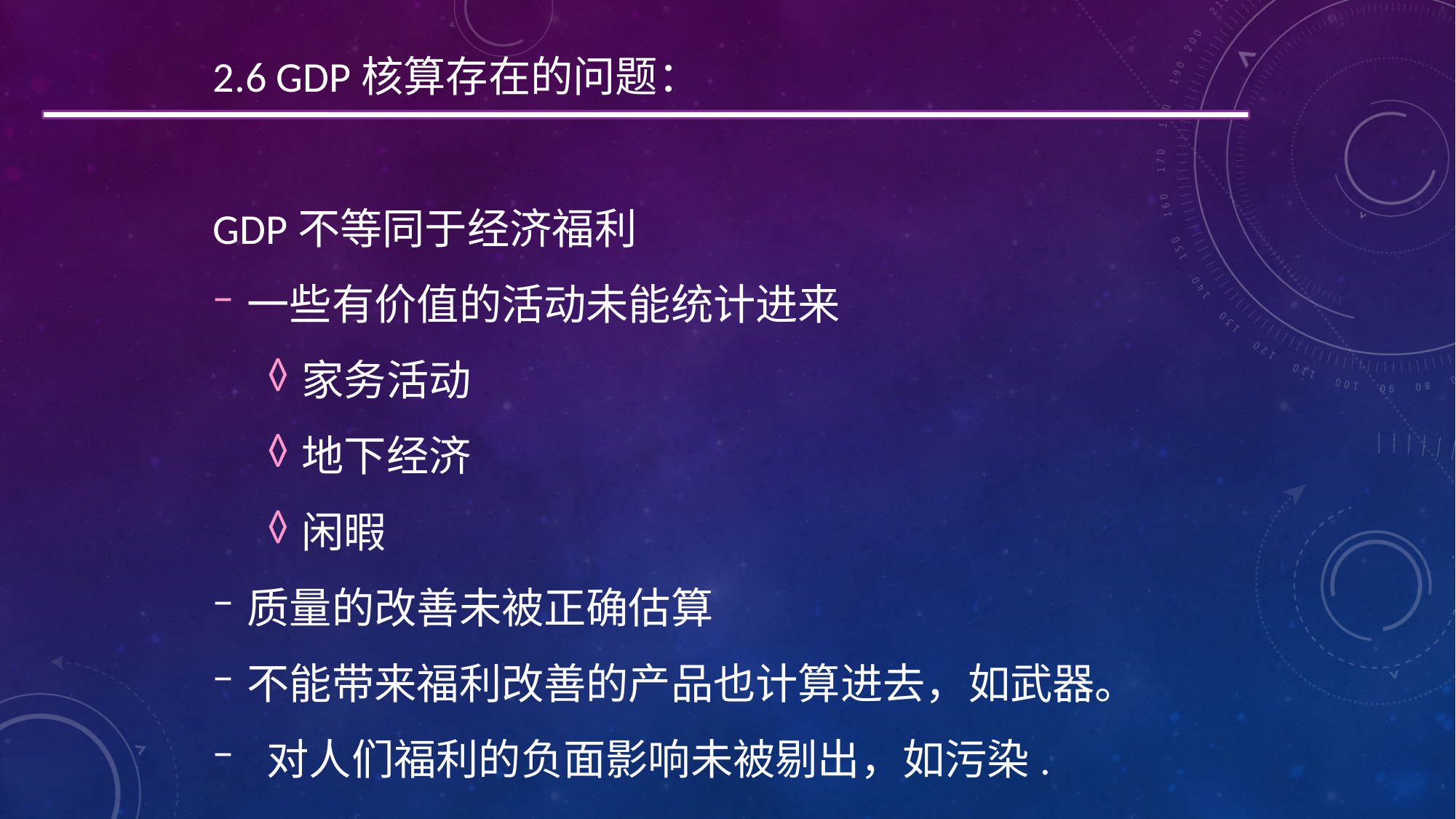

2.6 GDP核算存在的问题：

GDP不等同于经济福利
一些有价值的活动未能统计进来
家务活动
地下经济
闲暇
质量的改善未被正确估算
不能带来福利改善的产品也计算进去，如武器。
 对人们福利的负面影响未被剔出，如污染.